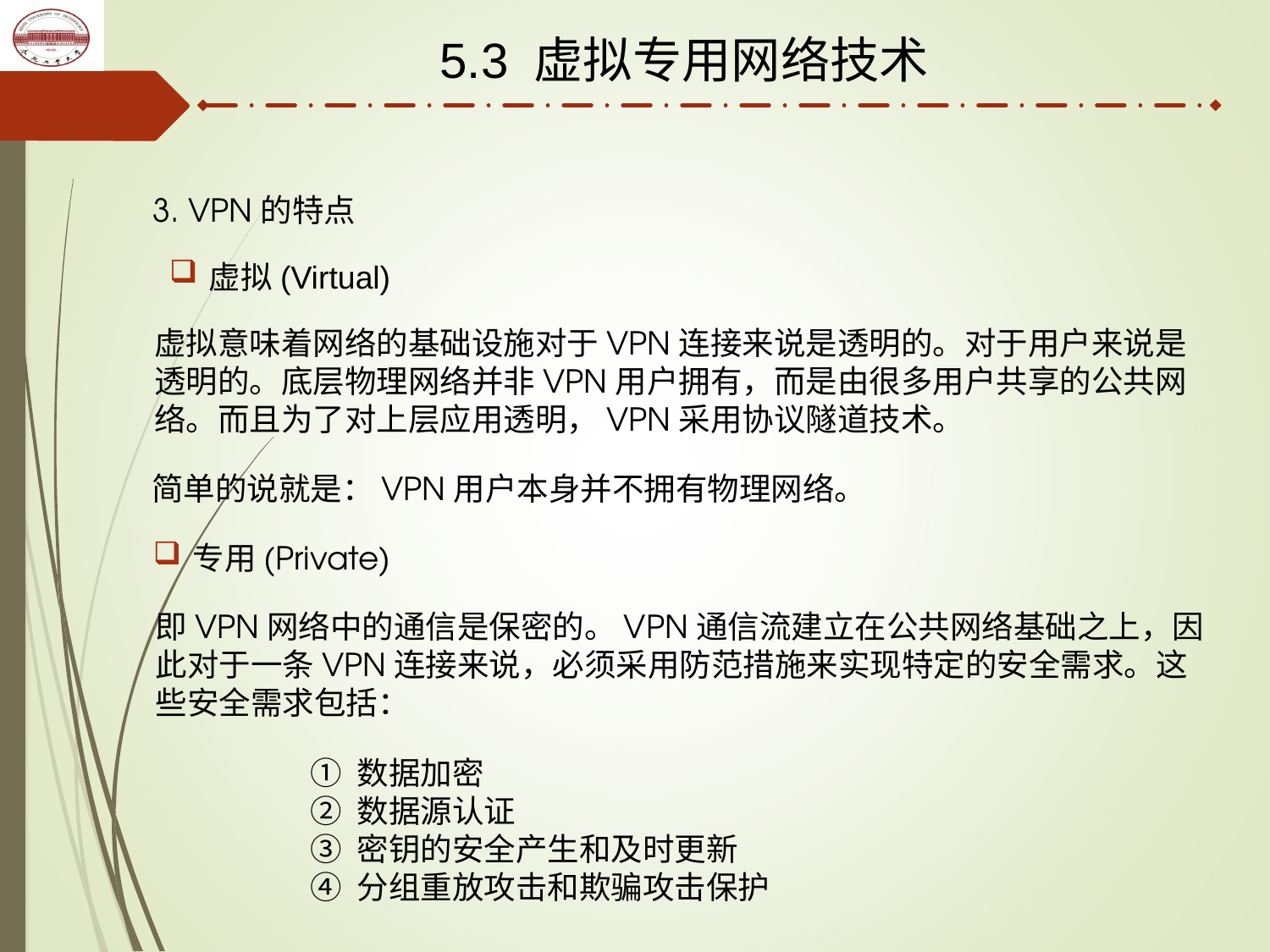

5.3 虚拟专用网络技术
3. VPN的特点
虚拟(Virtual)
虚拟意味着网络的基础设施对于VPN连接来说是透明的。对于用户来说是透明的。底层物理网络并非VPN用户拥有，而是由很多用户共享的公共网络。而且为了对上层应用透明，VPN采用协议隧道技术。
简单的说就是：VPN用户本身并不拥有物理网络。
专用(Private)
即VPN网络中的通信是保密的。VPN通信流建立在公共网络基础之上，因此对于一条VPN连接来说，必须采用防范措施来实现特定的安全需求。这些安全需求包括：
① 数据加密
② 数据源认证
③ 密钥的安全产生和及时更新
④ 分组重放攻击和欺骗攻击保护